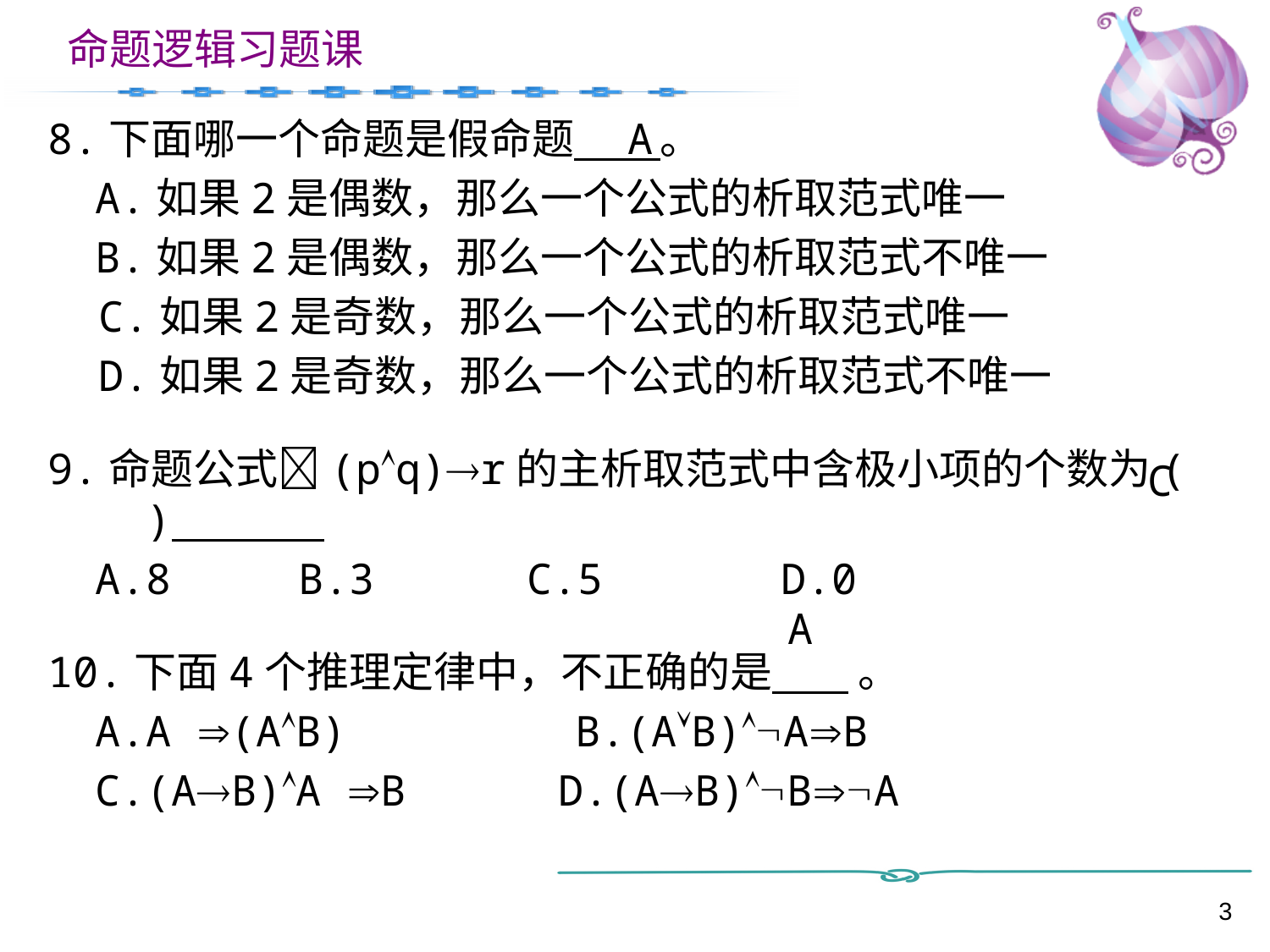

A
8.下面哪一个命题是假命题         。
	A.如果2是偶数，那么一个公式的析取范式唯一
	B.如果2是偶数，那么一个公式的析取范式不唯一
  C.如果2是奇数，那么一个公式的析取范式唯一
  D.如果2是奇数，那么一个公式的析取范式不唯一
9.命题公式¬(p∧q)→r的主析取范式中含极小项的个数为(    )
	A.8     B.3      C.5       D.0
10.下面4个推理定律中，不正确的是         。
	A.A ⇒(A∧B)         B.(A∨B)∧¬A⇒B
	C.(A→B)∧A ⇒B      D.(A→B)∧¬B⇒¬A

C
A
3